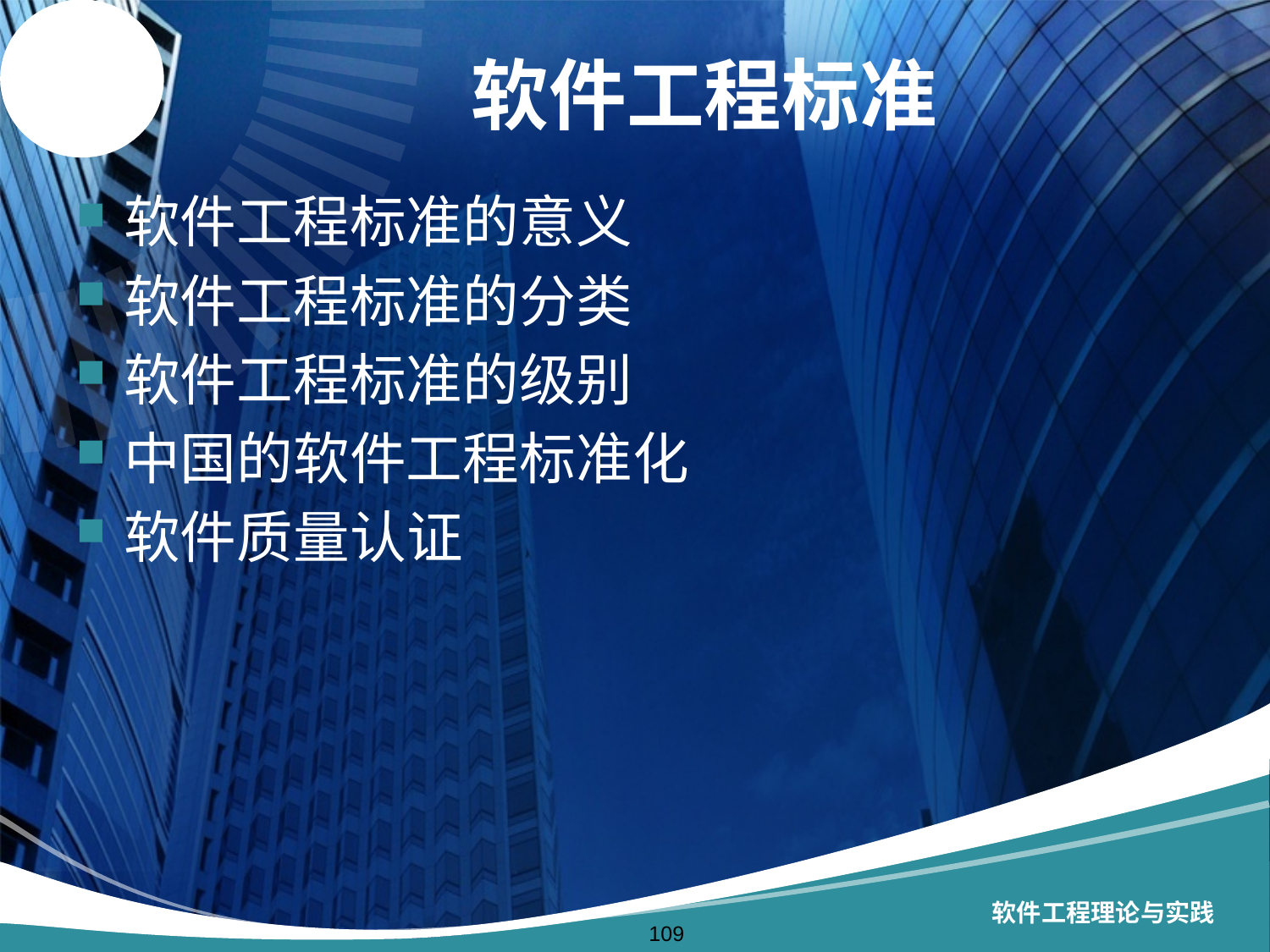

# 软件工程标准
软件工程标准的意义
软件工程标准的分类
软件工程标准的级别
中国的软件工程标准化
软件质量认证
软件工程理论与实践
109